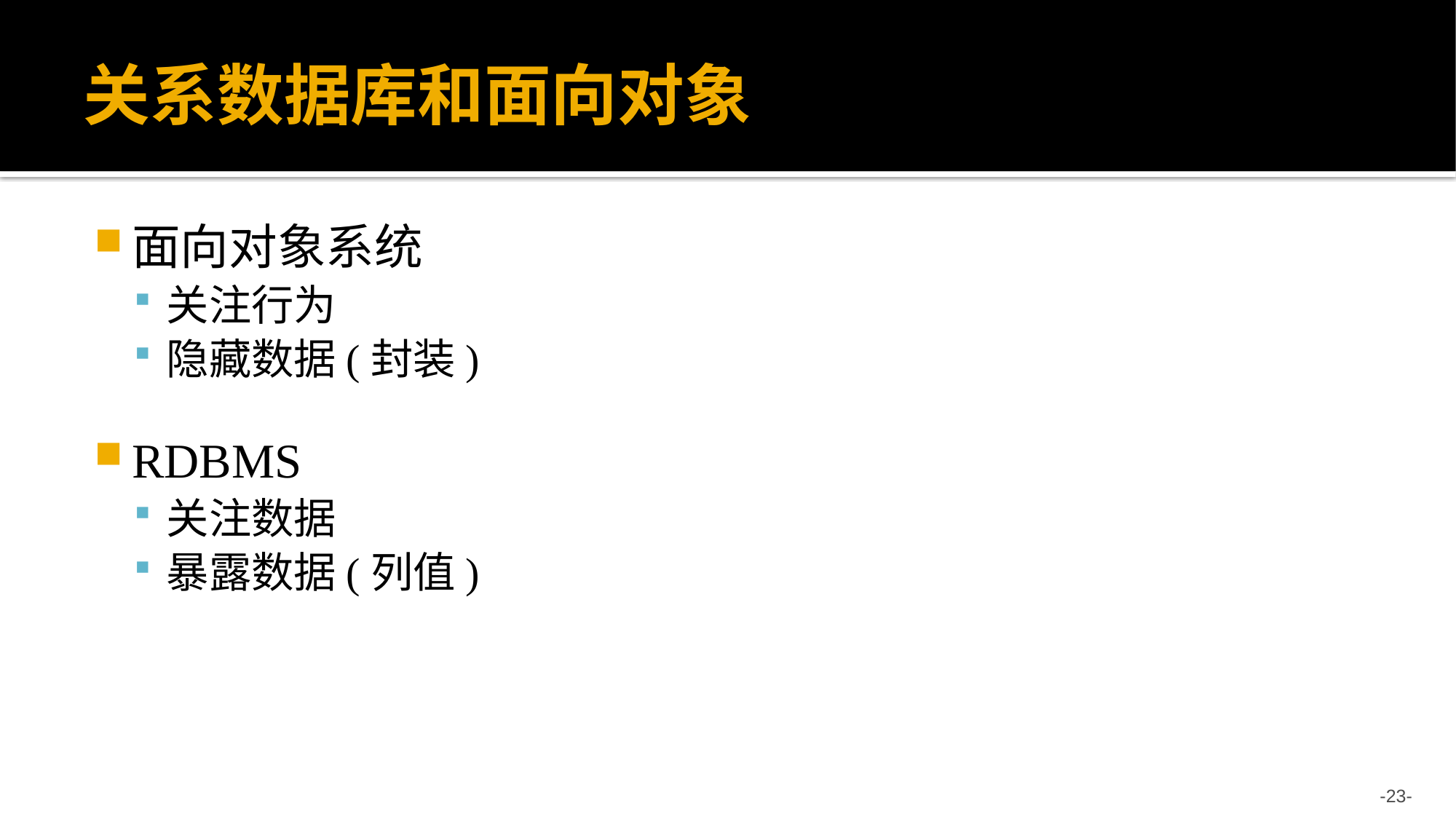

# 关系数据库和面向对象
面向对象系统
关注行为
隐藏数据(封装)

RDBMS
关注数据
暴露数据(列值)
-23-